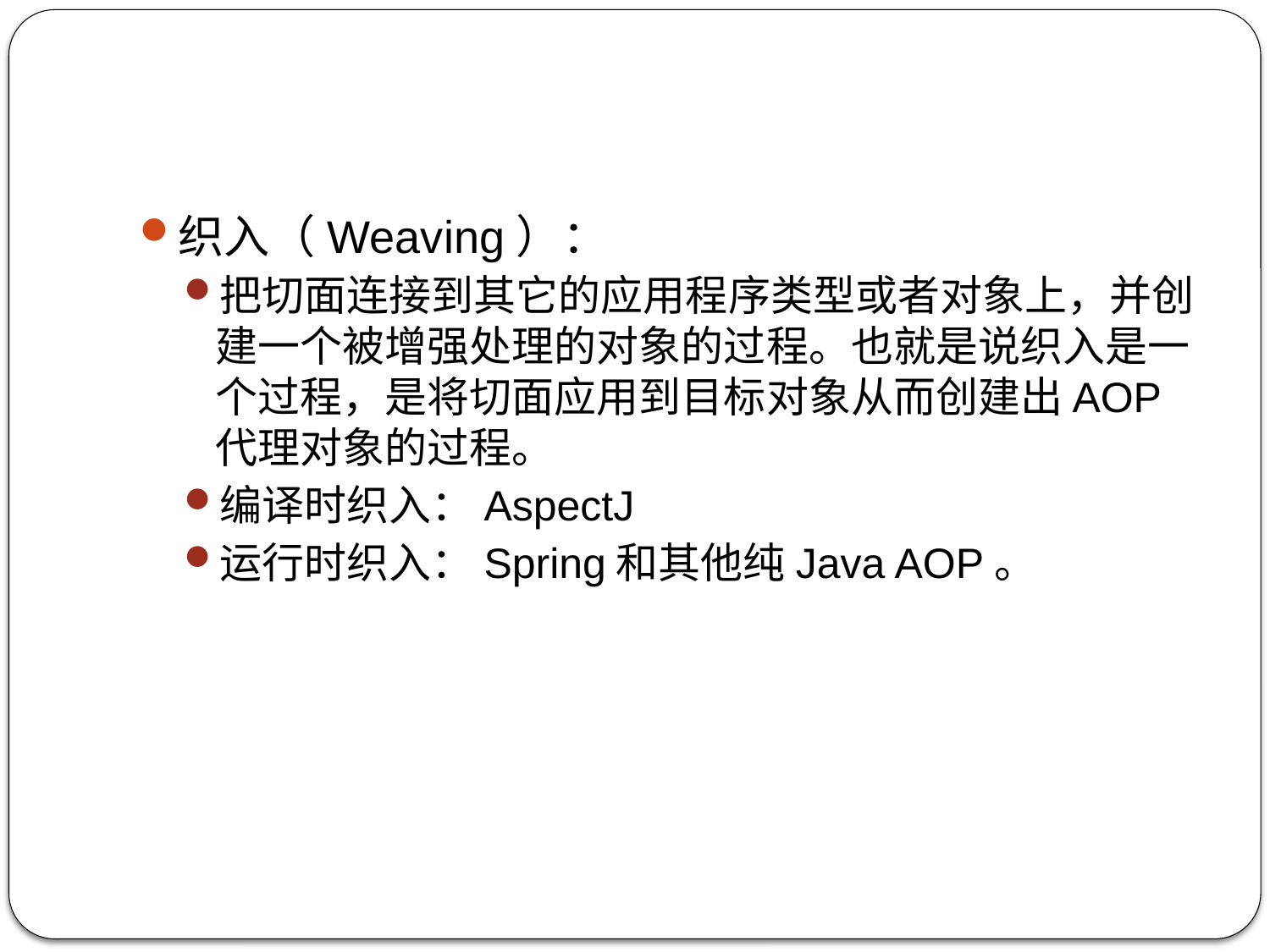

#
织入（Weaving）：
把切面连接到其它的应用程序类型或者对象上，并创建一个被增强处理的对象的过程。也就是说织入是一个过程，是将切面应用到目标对象从而创建出AOP代理对象的过程。
编译时织入：AspectJ
运行时织入：Spring和其他纯Java AOP。